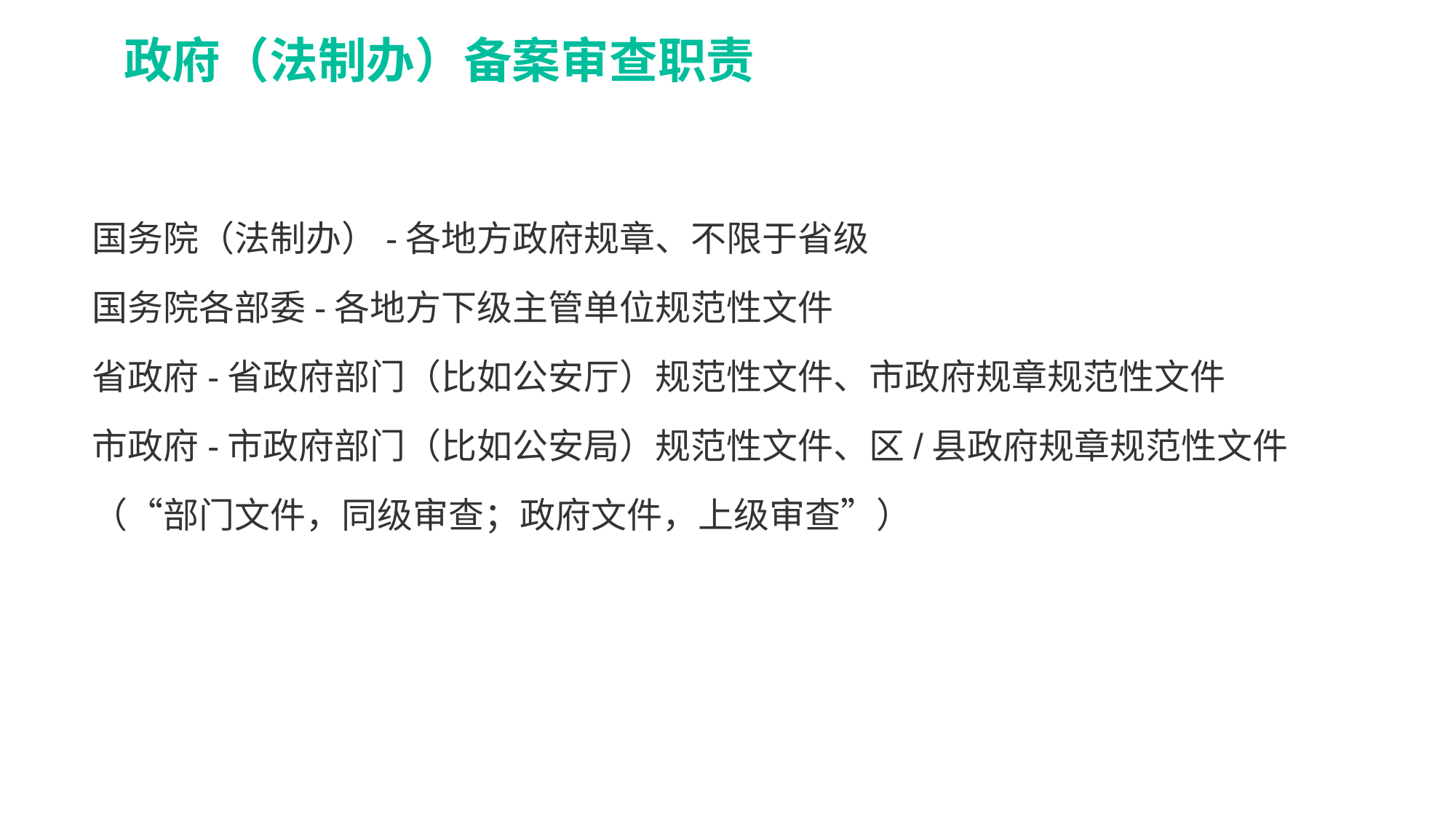

# 政府（法制办）备案审查职责
国务院（法制办）-各地方政府规章、不限于省级
国务院各部委-各地方下级主管单位规范性文件
省政府-省政府部门（比如公安厅）规范性文件、市政府规章规范性文件
市政府-市政府部门（比如公安局）规范性文件、区/县政府规章规范性文件
（“部门文件，同级审查；政府文件，上级审查”）